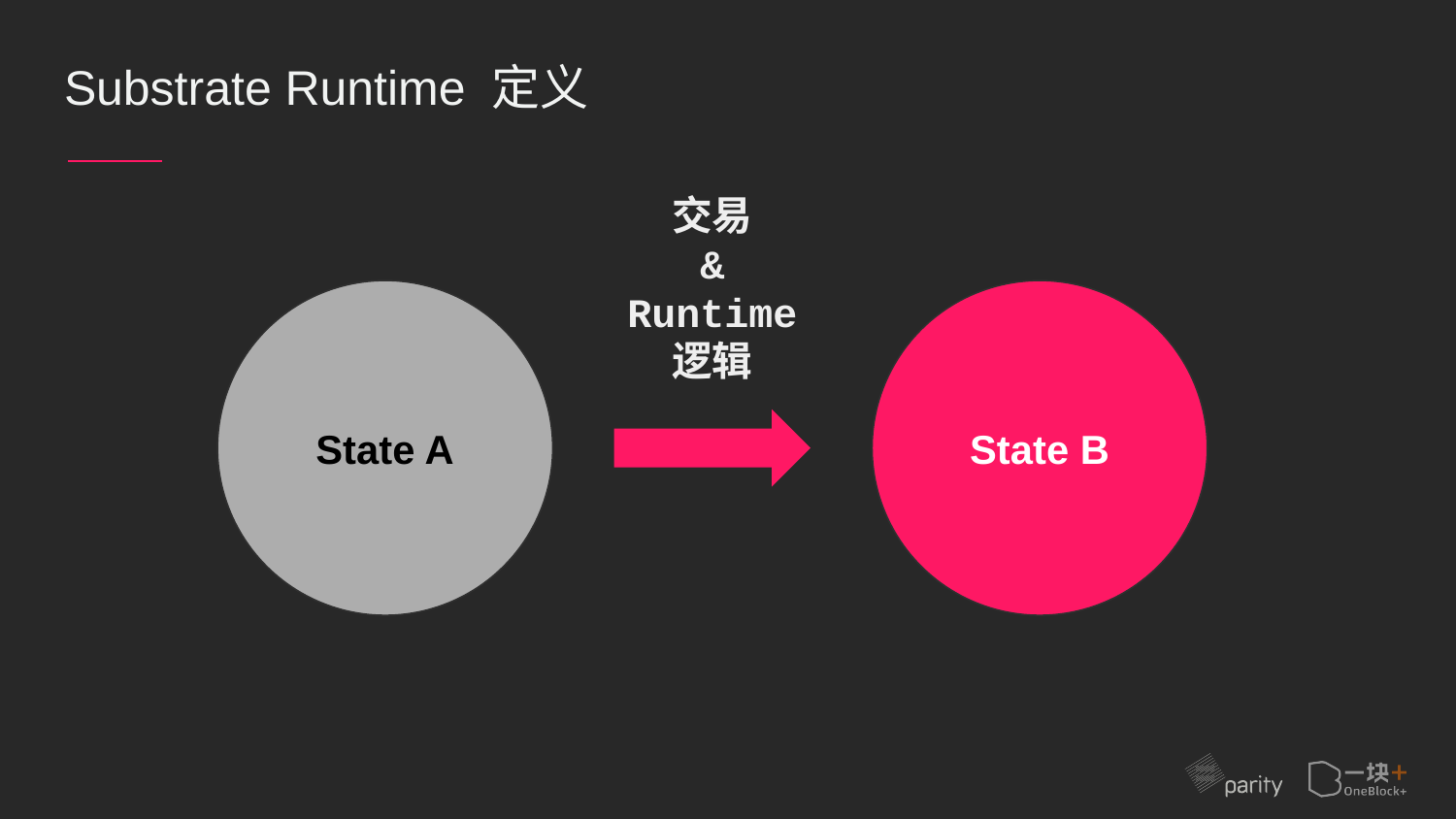

# Substrate Runtime 定义
交易
&
Runtime
逻辑
State A
State B